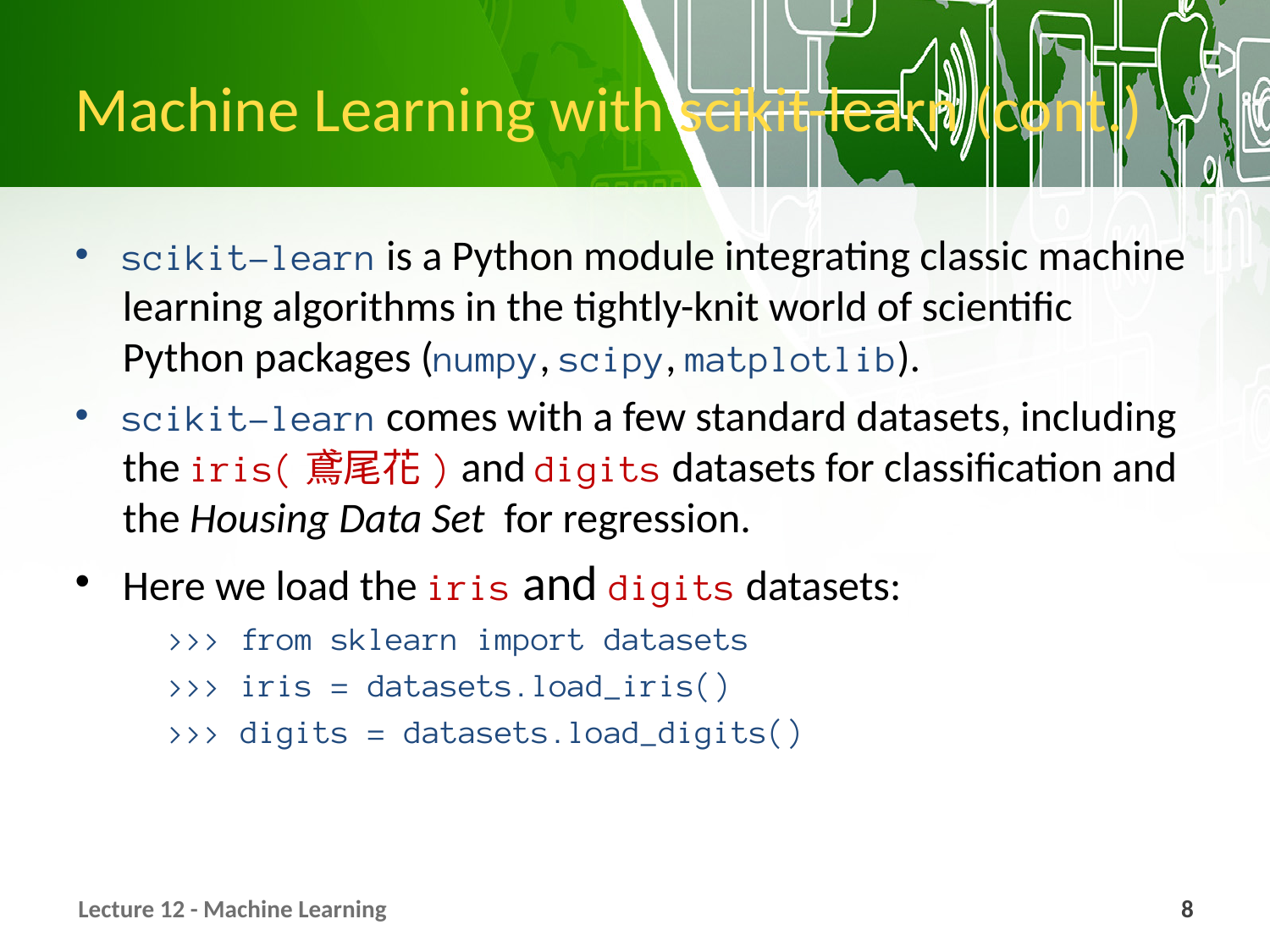

# Machine Learning with scikit-learn (cont.)
scikit-learn is a Python module integrating classic machine learning algorithms in the tightly-knit world of scientific Python packages (numpy, scipy, matplotlib).
scikit-learn comes with a few standard datasets, including the iris(鳶尾花) and digits datasets for classification and the Housing Data Set  for regression.
Here we load the iris and digits datasets:
>>> from sklearn import datasets
>>> iris = datasets.load_iris()
>>> digits = datasets.load_digits()
Lecture 12 - Machine Learning
8